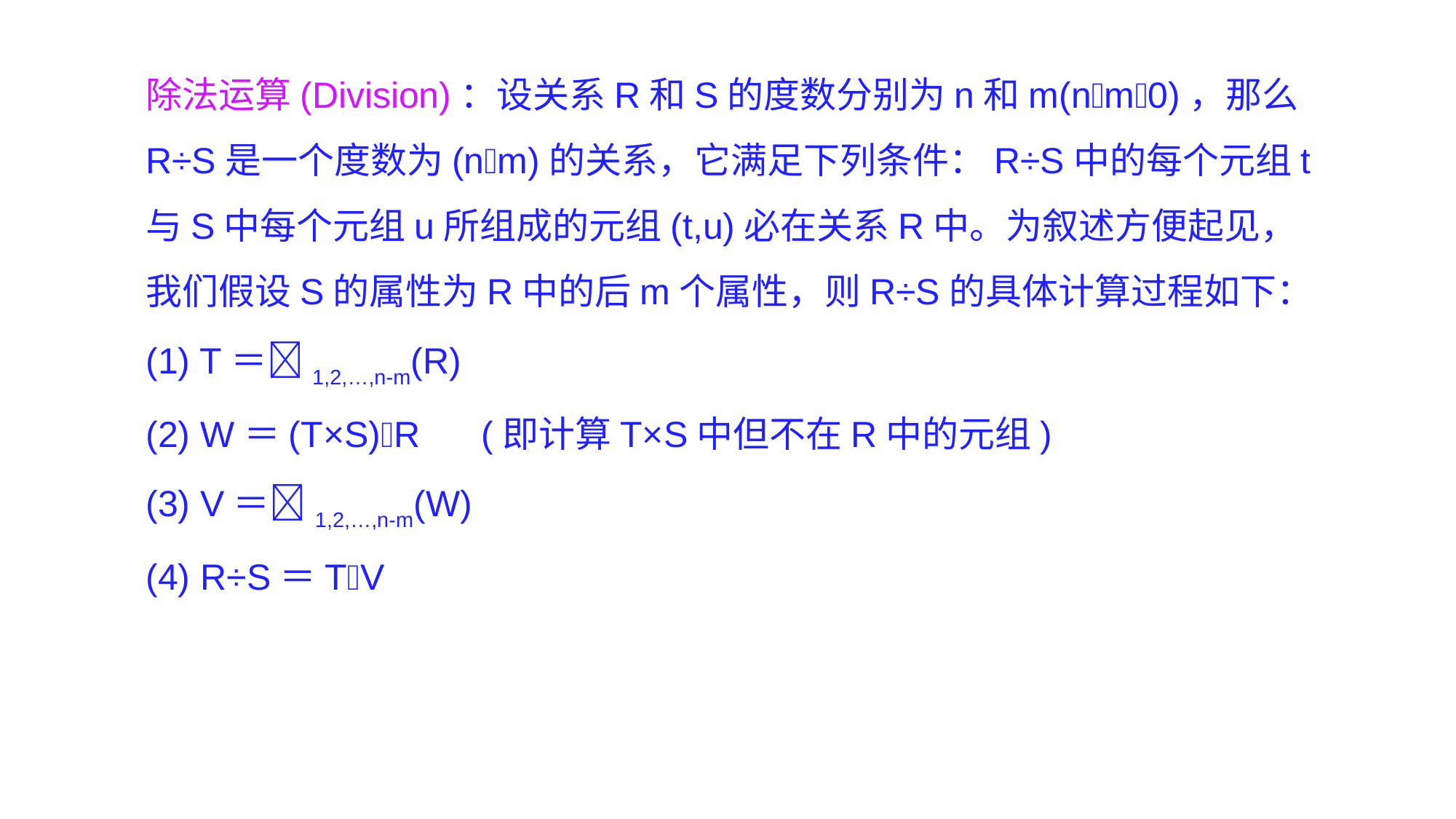

除法运算(Division)：设关系R和S的度数分别为n和m(n>m>0)，那么R÷S是一个度数为(n−m)的关系，它满足下列条件：R÷S中的每个元组t与S中每个元组u所组成的元组(t,u)必在关系R中。为叙述方便起见，我们假设S的属性为R中的后m个属性，则R÷S的具体计算过程如下：
(1) T＝Π1,2,…,n-m(R)
(2) W＝(T×S)−R      (即计算T×S中但不在R中的元组)
(3) V＝Π1,2,…,n-m(W)
(4) R÷S＝T−V